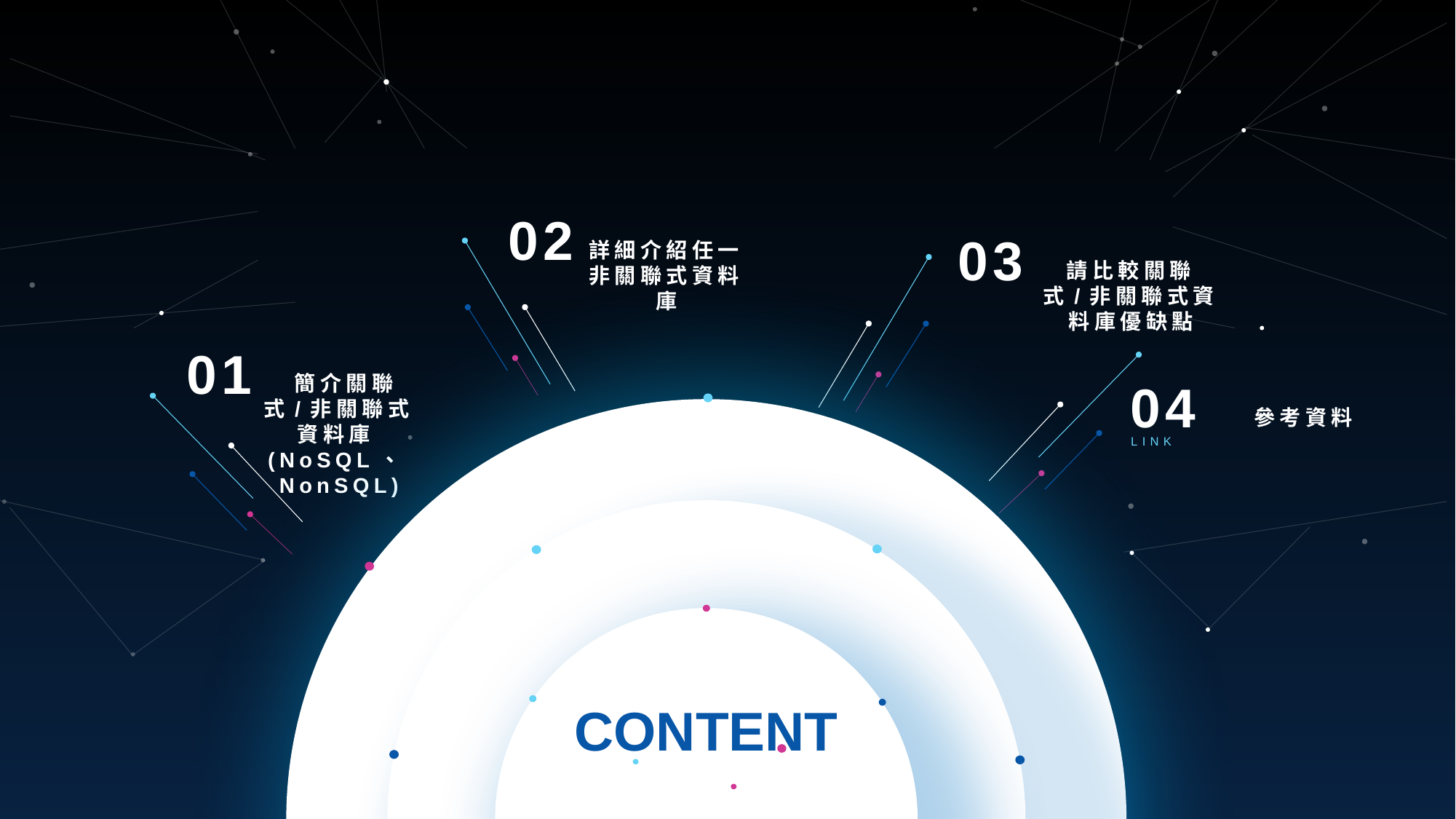

02
詳細介紹任一非關聯式資料庫

03
請比較關聯式/非關聯式資料庫優缺點

01
 簡介關聯式/非關聯式資料庫(NoSQL、NonSQL)

04
參考資料
LINK

CONTENT